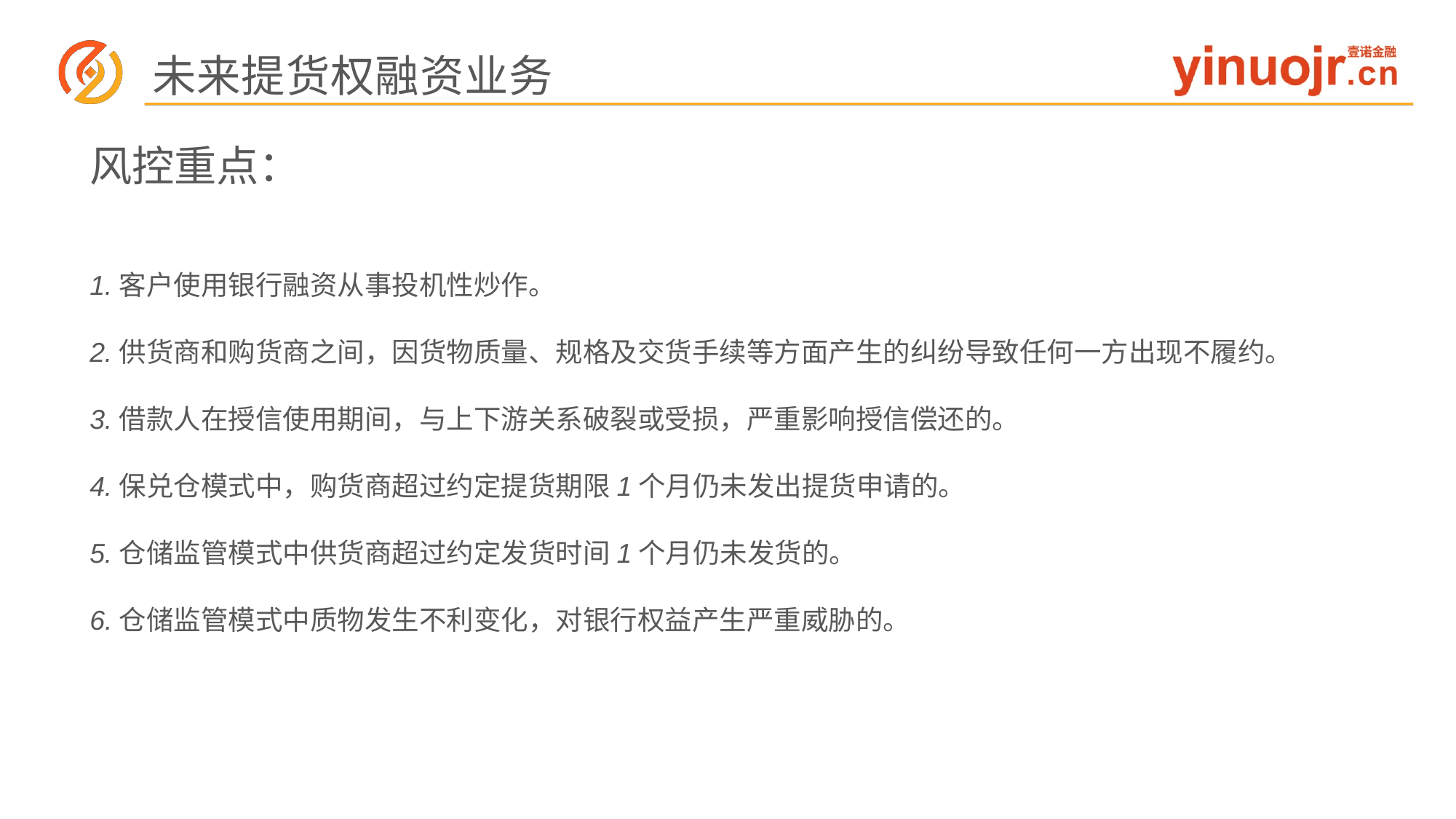

# 未来提货权融资业务
风控重点：
1.客户使用银行融资从事投机性炒作。

2.供货商和购货商之间，因货物质量、规格及交货手续等方面产生的纠纷导致任何一方出现不履约。

3.借款人在授信使用期间，与上下游关系破裂或受损，严重影响授信偿还的。

4.保兑仓模式中，购货商超过约定提货期限1个月仍未发出提货申请的。

5.仓储监管模式中供货商超过约定发货时间1个月仍未发货的。

6.仓储监管模式中质物发生不利变化，对银行权益产生严重威胁的。